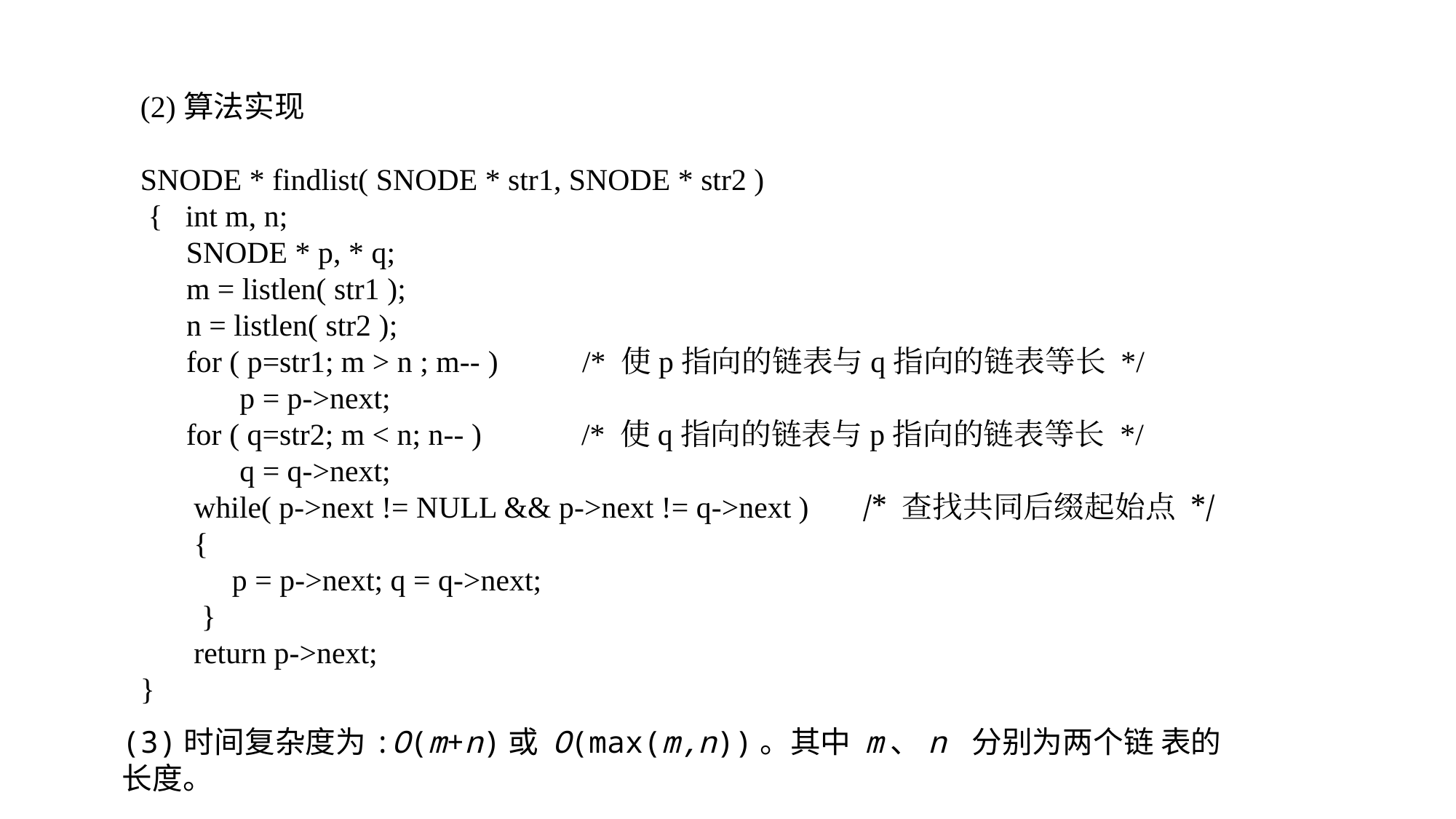

(2)算法实现

SNODE * findlist( SNODE * str1, SNODE * str2 )
 {   int m, n;
      SNODE * p, * q;
      m = listlen( str1 );
      n = listlen( str2 );
      for ( p=str1; m > n ; m-- )           /* 使p指向的链表与q指向的链表等长 */
             p = p->next;
      for ( q=str2; m < n; n-- )             /* 使q指向的链表与p指向的链表等长 */
             q = q->next;
       while( p->next != NULL && p->next != q->next )       /* 查找共同后缀起始点 */
       {
            p = p->next; q = q->next;
        }
       return p->next;
}
(3)时间复杂度为:O(m+n)或 O(max(m,n))。其中 m、n 分别为两个链 表的长度。